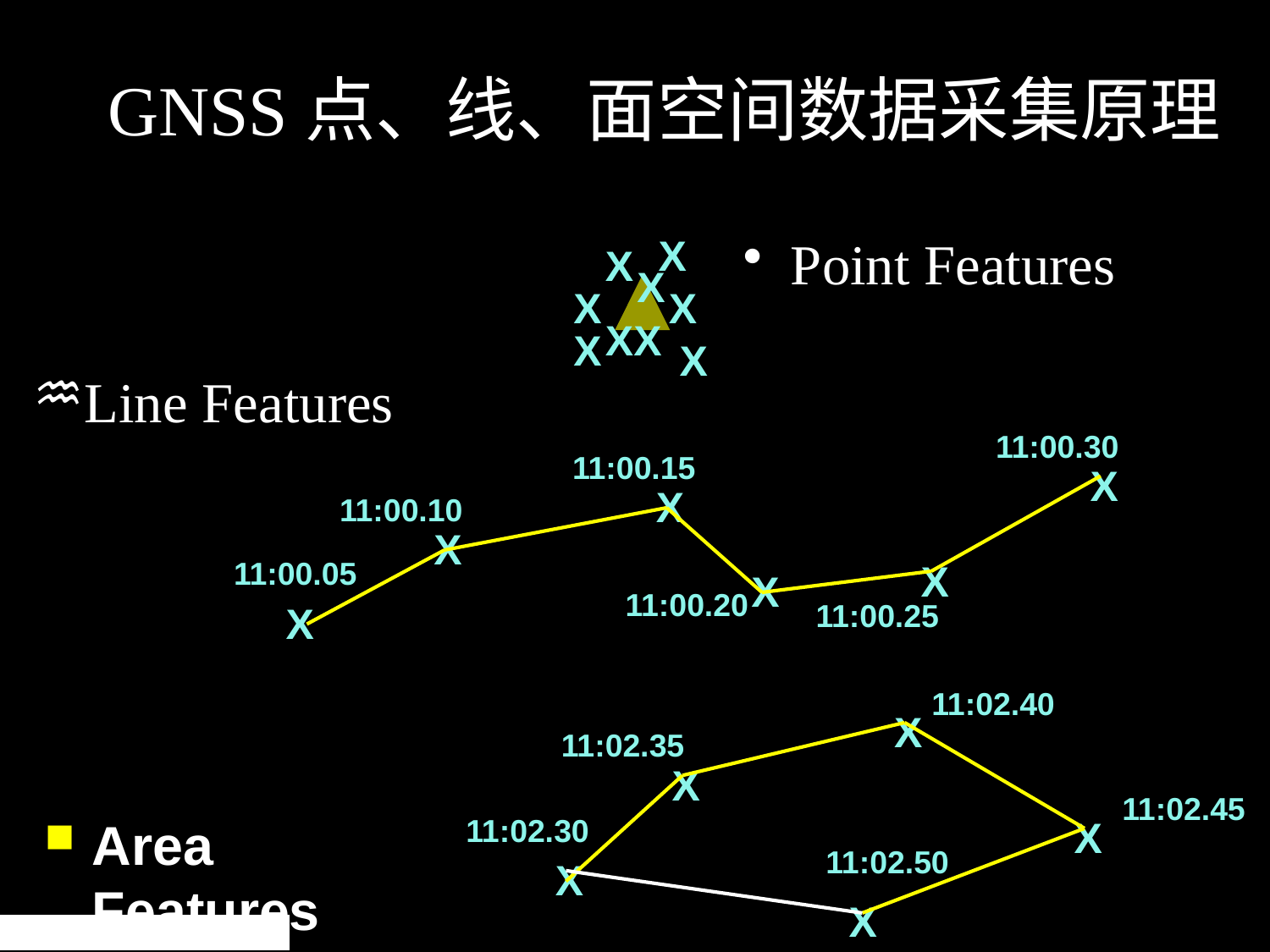

# GNSS点、线、面空间数据采集原理
X
X
X
X
X

XX
X
X
Point Features
Line Features
11:00.30
11:00.15
X
X

11:00.10

X
X

X

11:00.20
11:00.25
X
11:00.05
11:02.40
X

X

X

X

11:02.35
11:02.45
Area Features
11:02.30
11:02.50
X